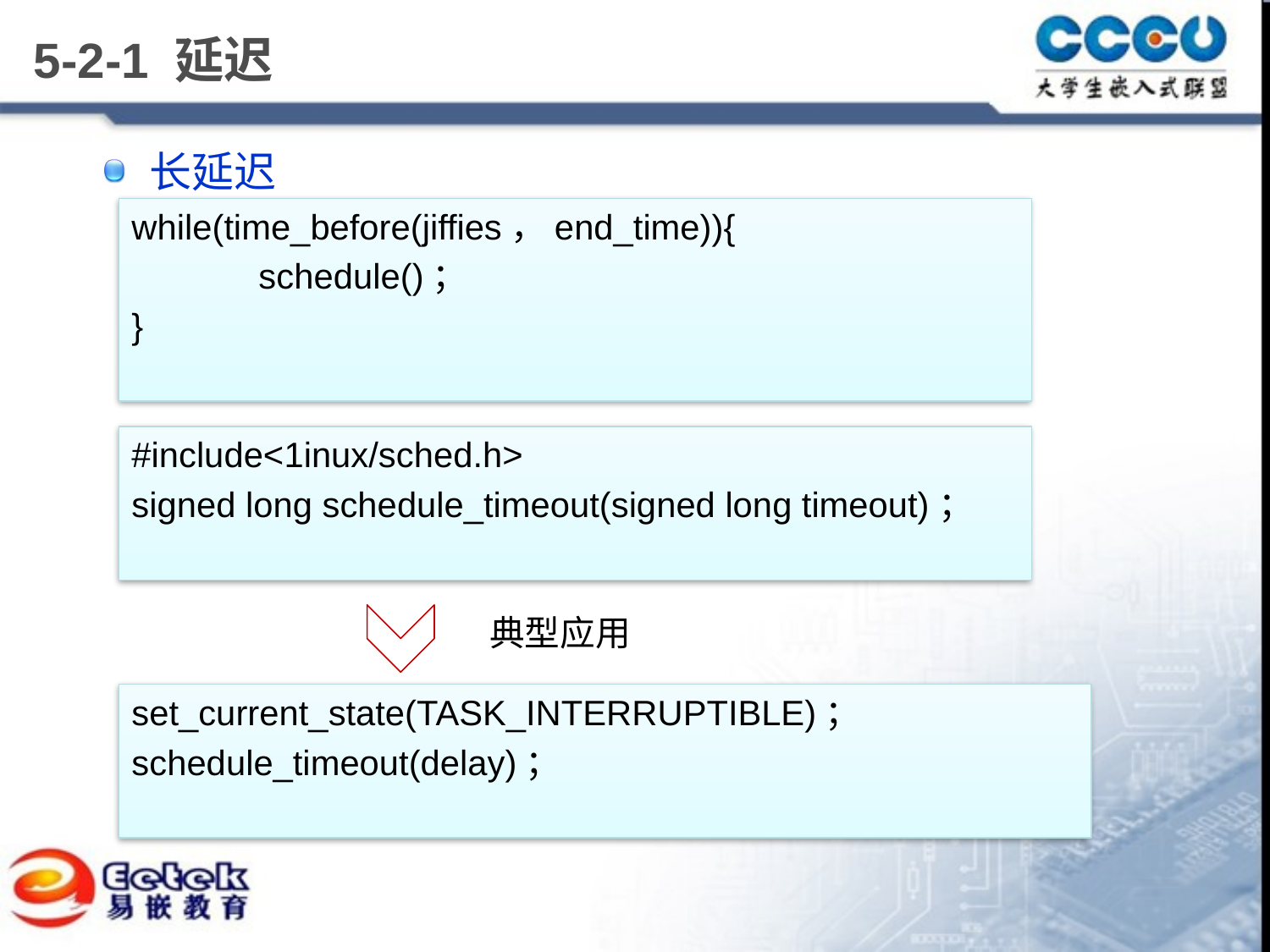

# 5-2-1 延迟
长延迟
while(time_before(jiffies，end_time)){
 	schedule()；
}

#include<1inux/sched.h>
signed long schedule_timeout(signed long timeout)；

典型应用
set_current_state(TASK_INTERRUPTIBLE)；
schedule_timeout(delay)；